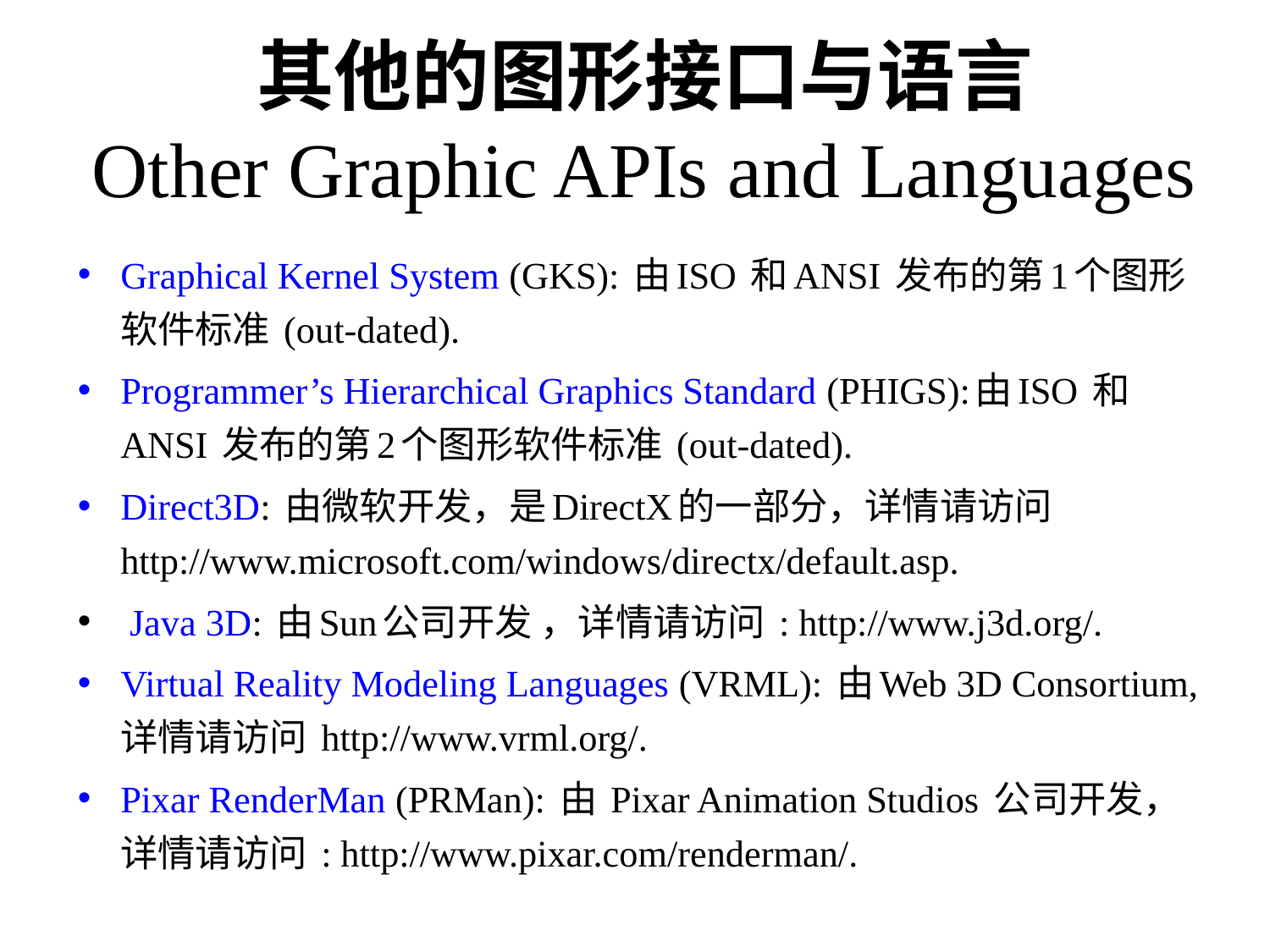

# 其他的图形接口与语言 Other Graphic APIs and Languages
Graphical Kernel System (GKS): 由ISO 和ANSI 发布的第1个图形软件标准 (out-dated).
Programmer’s Hierarchical Graphics Standard (PHIGS):由ISO 和ANSI 发布的第2个图形软件标准 (out-dated).
Direct3D: 由微软开发，是DirectX的一部分，详情请访问    http://www.microsoft.com/windows/directx/default.asp.
 Java 3D: 由Sun公司开发 ，详情请访问 : http://www.j3d.org/.
Virtual Reality Modeling Languages (VRML): 由Web 3D Consortium,详情请访问 http://www.vrml.org/.
Pixar RenderMan (PRMan): 由 Pixar Animation Studios 公司开发，详情请访问 : http://www.pixar.com/renderman/.